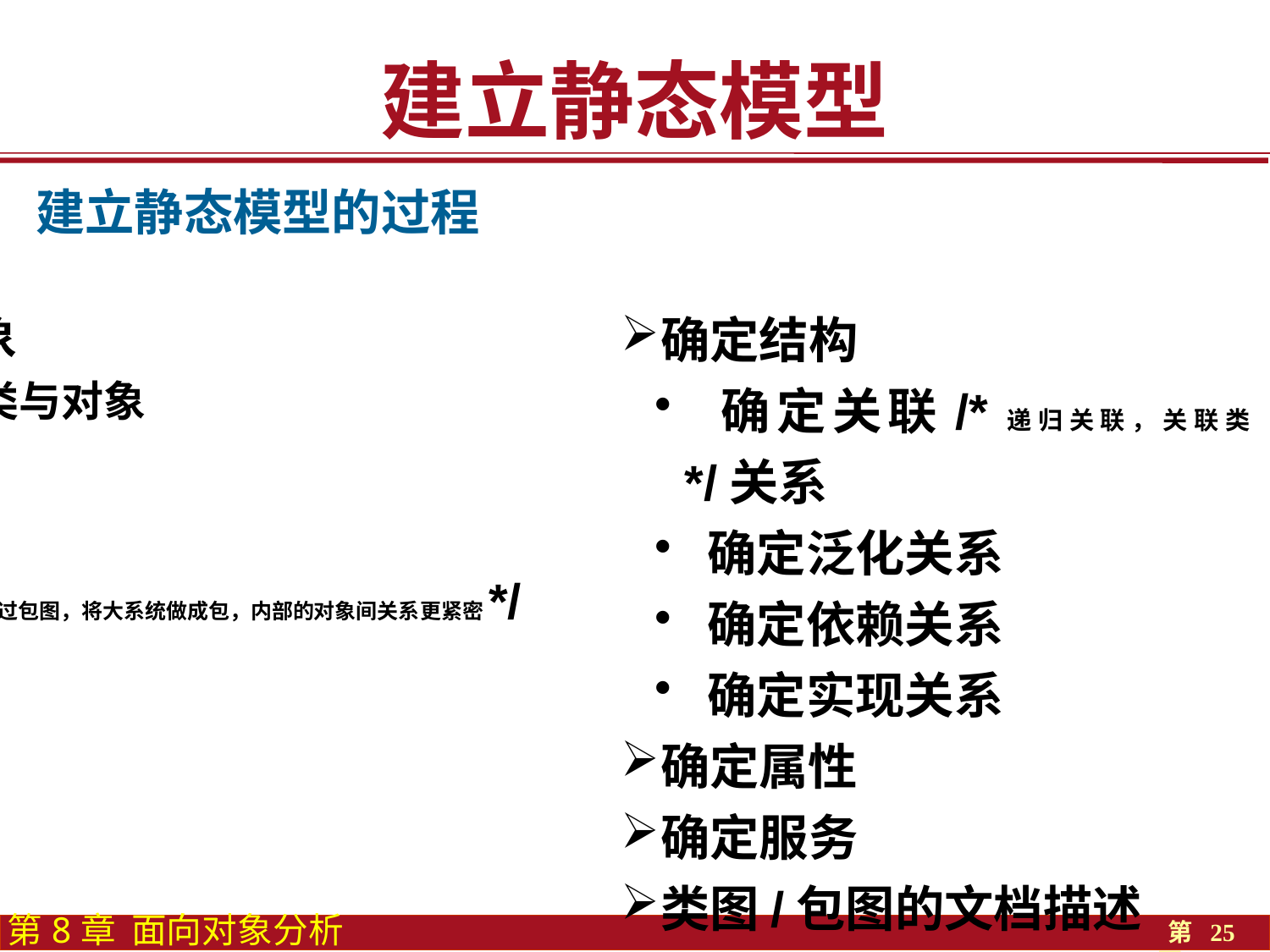

建立静态模型
建立静态模型的过程
识别类与对象
 找出候选的类与对象
 审查与筛选
 类的命名
划分主题/*通过包图，将大系统做成包，内部的对象间关系更紧密*/
确定结构
 确定关联/*递归关联，关联类*/关系
 确定泛化关系
 确定依赖关系
 确定实现关系
确定属性
确定服务
类图/包图的文档描述